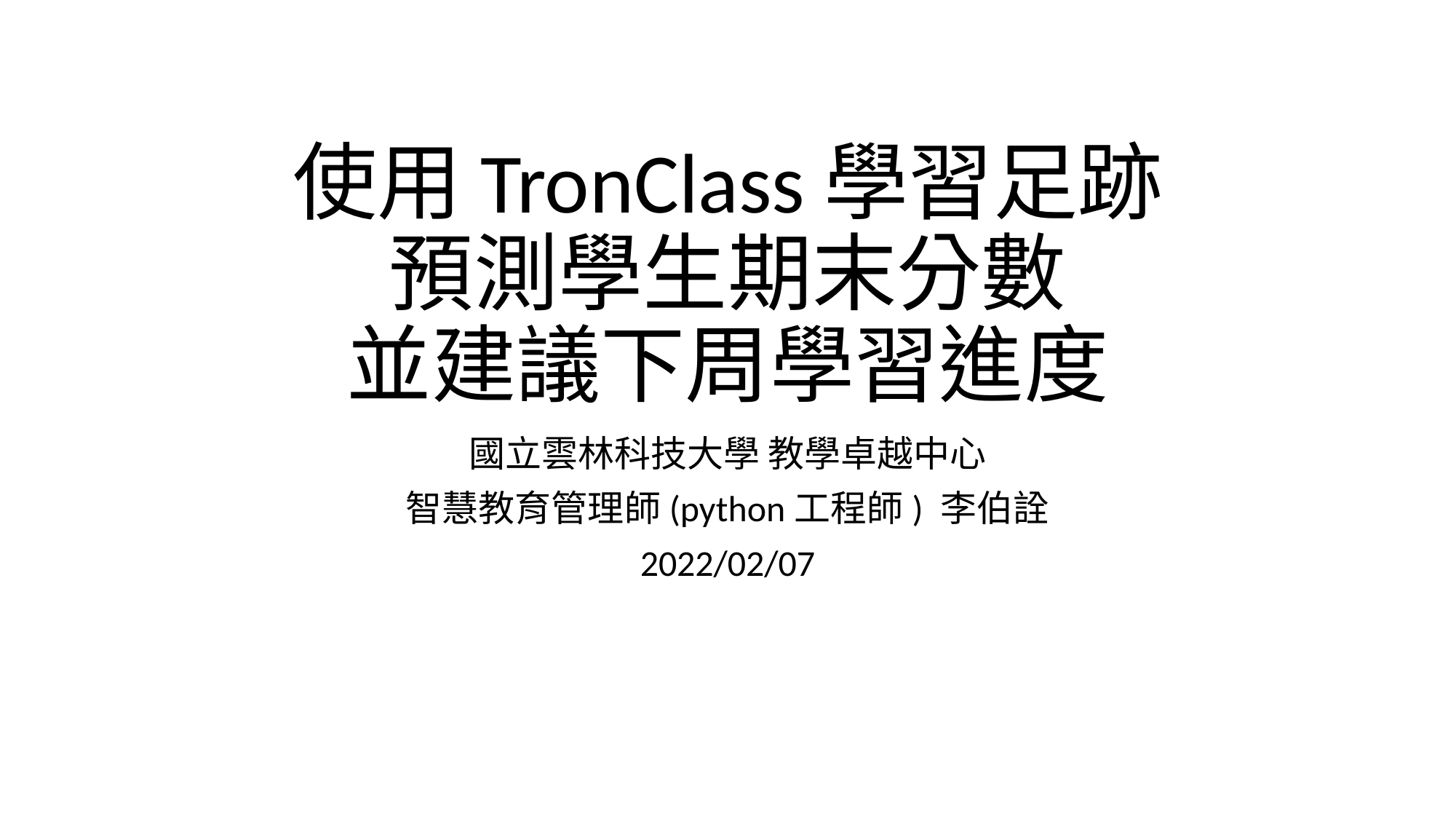

# 使用TronClass學習足跡 預測學生期末分數 並建議下周學習進度
國立雲林科技大學 教學卓越中心
智慧教育管理師(python工程師) 李伯詮
2022/02/07